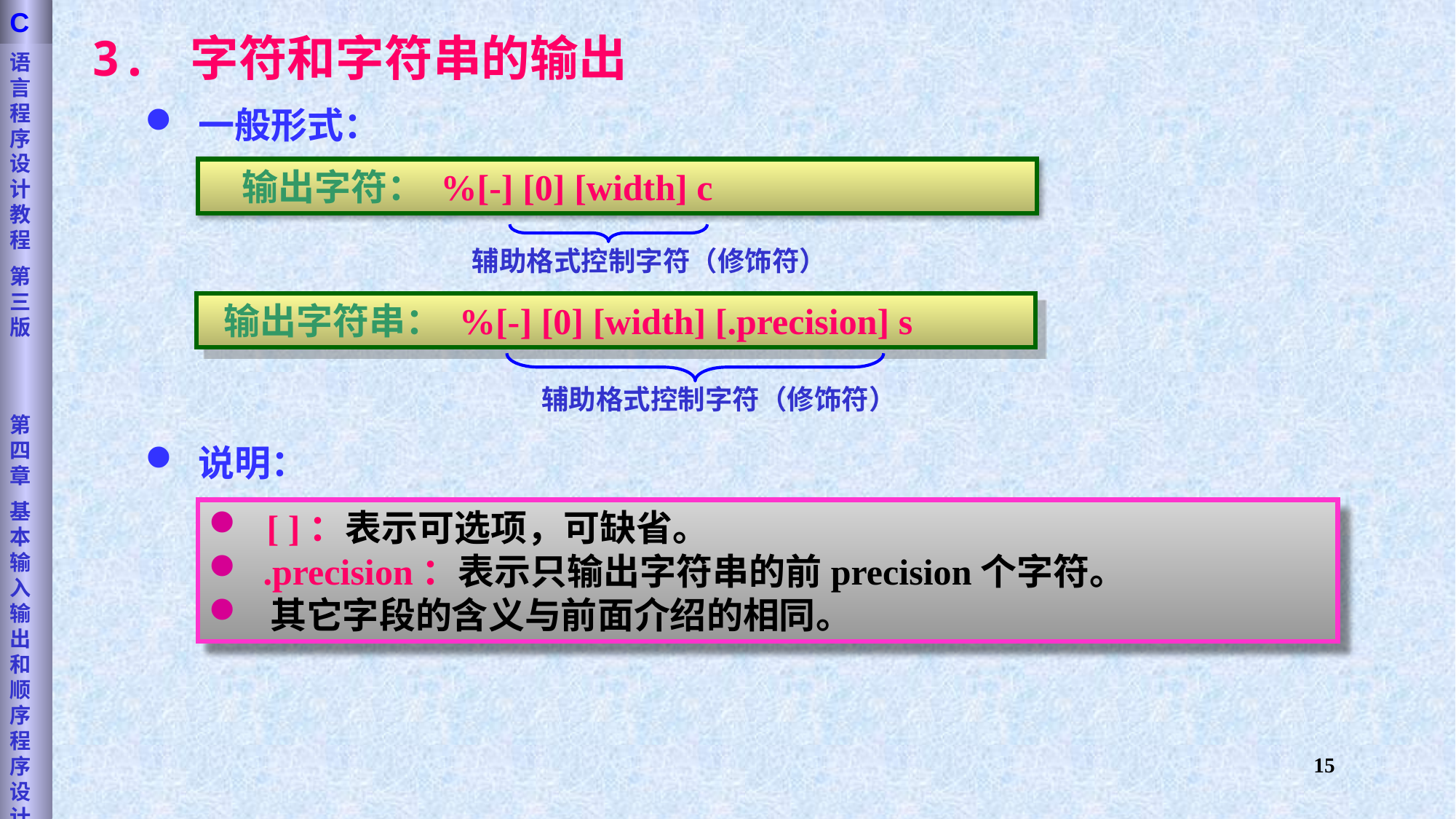

语言程序设计教程
第三版

第四章
基本输入输出和顺序程序设计
C
3. 字符和字符串的输出
 一般形式：

   输出字符： %[-] [0] [width] c
辅助格式控制字符（修饰符）

 输出字符串： %[-] [0] [width] [.precision] s
辅助格式控制字符（修饰符）
 说明：
 [ ]：表示可选项，可缺省。
  .precision：表示只输出字符串的前precision个字符。
  其它字段的含义与前面介绍的相同。
15